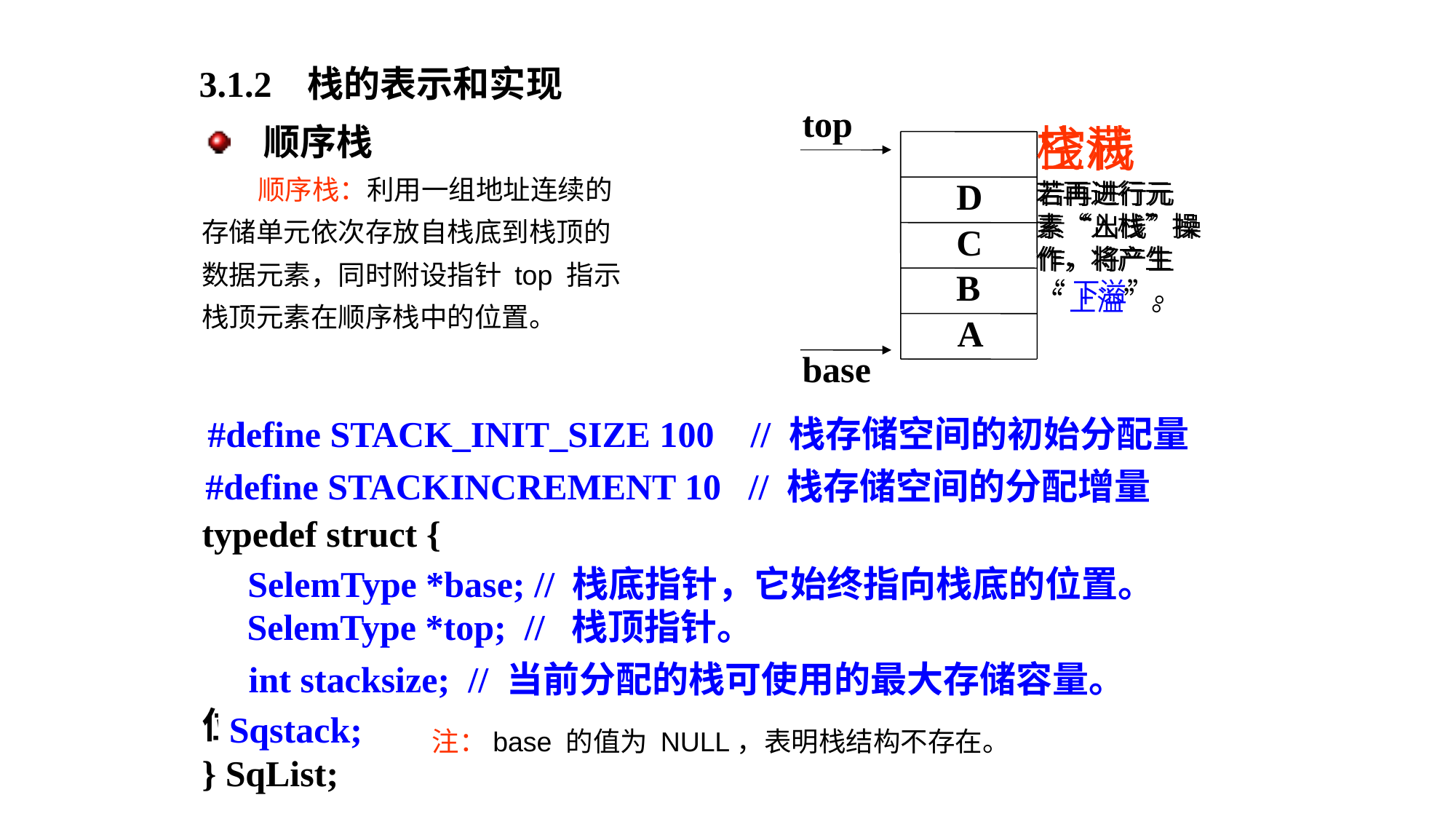

top

3.1.2   栈的表示和实现
top

top

栈满
若再进行元
素“入栈”操
作，将产生
“上溢”。
   顺序栈
空栈
若再进行元
素“出栈”操
作，将产生
“下溢”。

E

top

        顺序栈：利用一组地址连续的
存储单元依次存放自栈底到栈顶的
数据元素，同时附设指针 top 指示
栈顶元素在顺序栈中的位置。
D
top

C
top

B
top

A
base

#define LIST_INIT_SIZE 100    // 线性表存储空间的初始分配量
#define LISTINCREMENT 10   // 线性表存储空间的分配增量
typedef struct {
     ElemType  *elem;   // 数组指针，指示线性表的基地址
     int length;   // 当前长度
     int listsize;  // 当前分配的存储容量(以sizeof(ElemType)为单位)
} SqList;
#define STACK_INIT_SIZE 100    // 栈存储空间的初始分配量
#define STACKINCREMENT 10   // 栈存储空间的分配增量
SelemType *base; // 栈底指针，它始终指向栈底的位置。
SelemType *top;  // 栈顶指针。
int stacksize;  // 当前分配的栈可使用的最大存储容量。
Sqstack;
注：base 的值为 NULL，表明栈结构不存在。